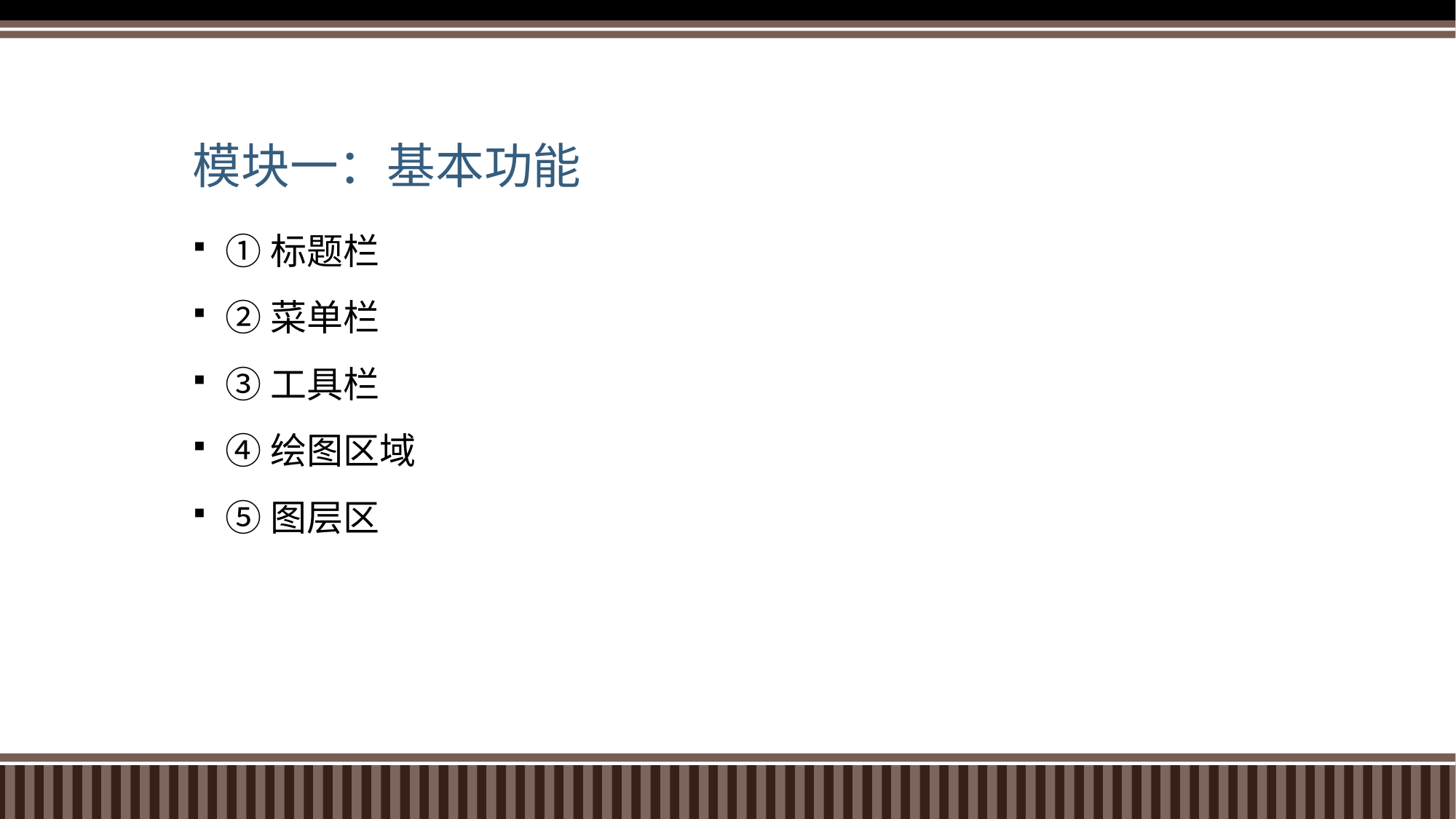

# 模块一：基本功能
①标题栏
②菜单栏
③工具栏
④绘图区域
⑤图层区